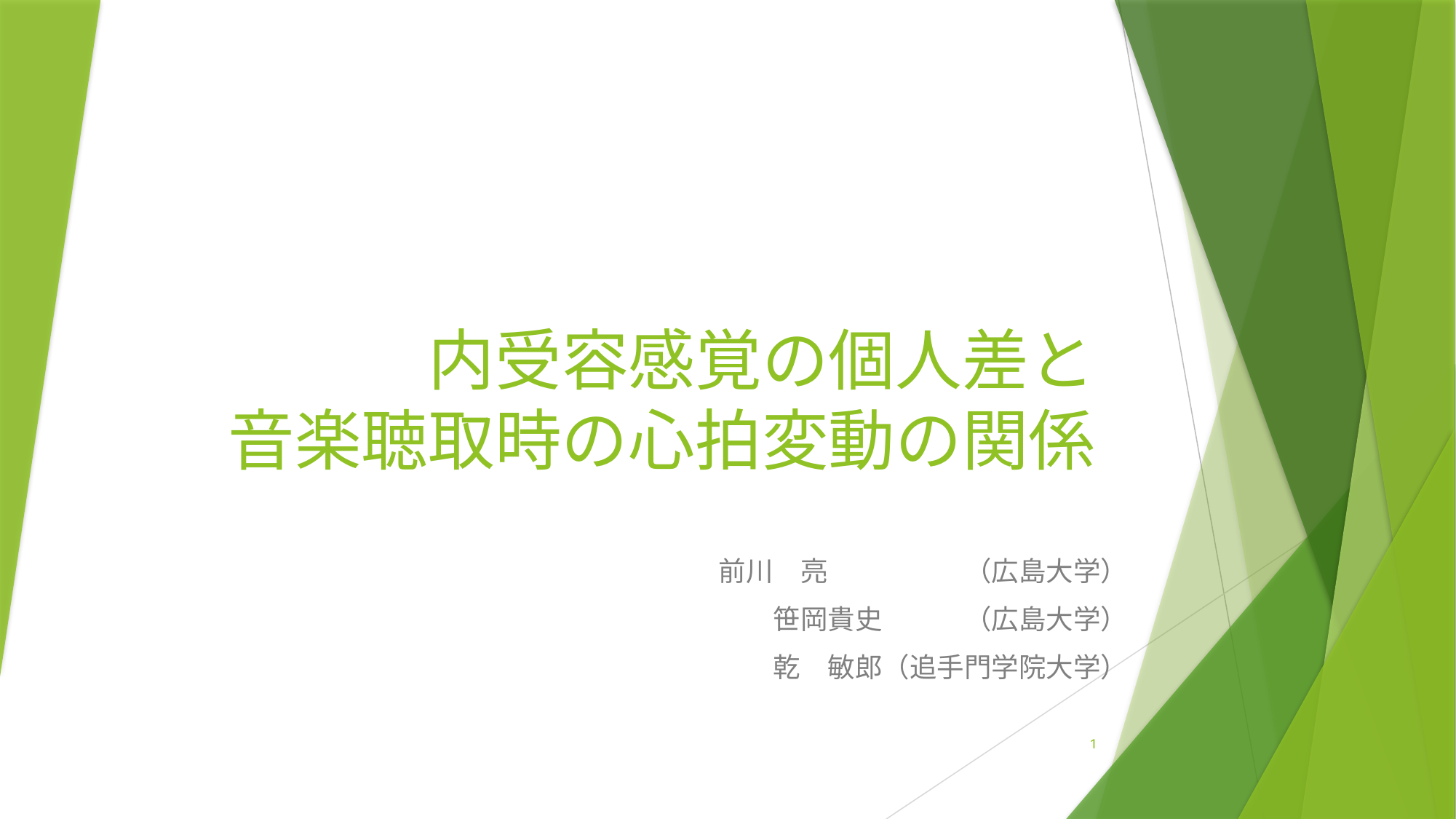

# 内受容感覚の個人差と 音楽聴取時の心拍変動の関係

前川　亮	　（広島大学）
笹岡貴史　　　（広島大学）
乾　敏郎（追手門学院大学）
1